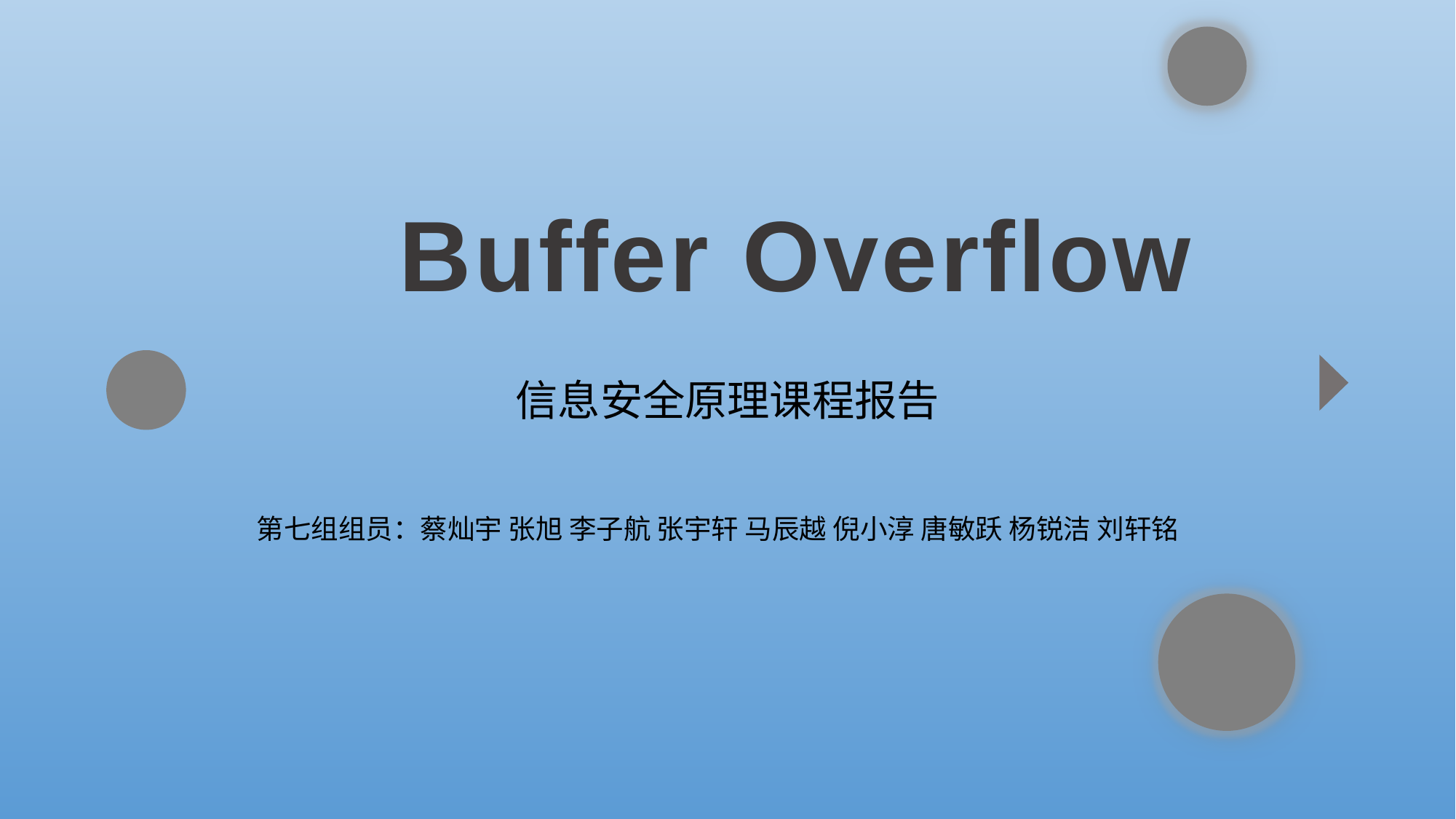

Buffer Overflow

信息安全原理课程报告

第七组组员：蔡灿宇 张旭 李子航 张宇轩 马辰越 倪小淳 唐敏跃 杨锐洁 刘轩铭